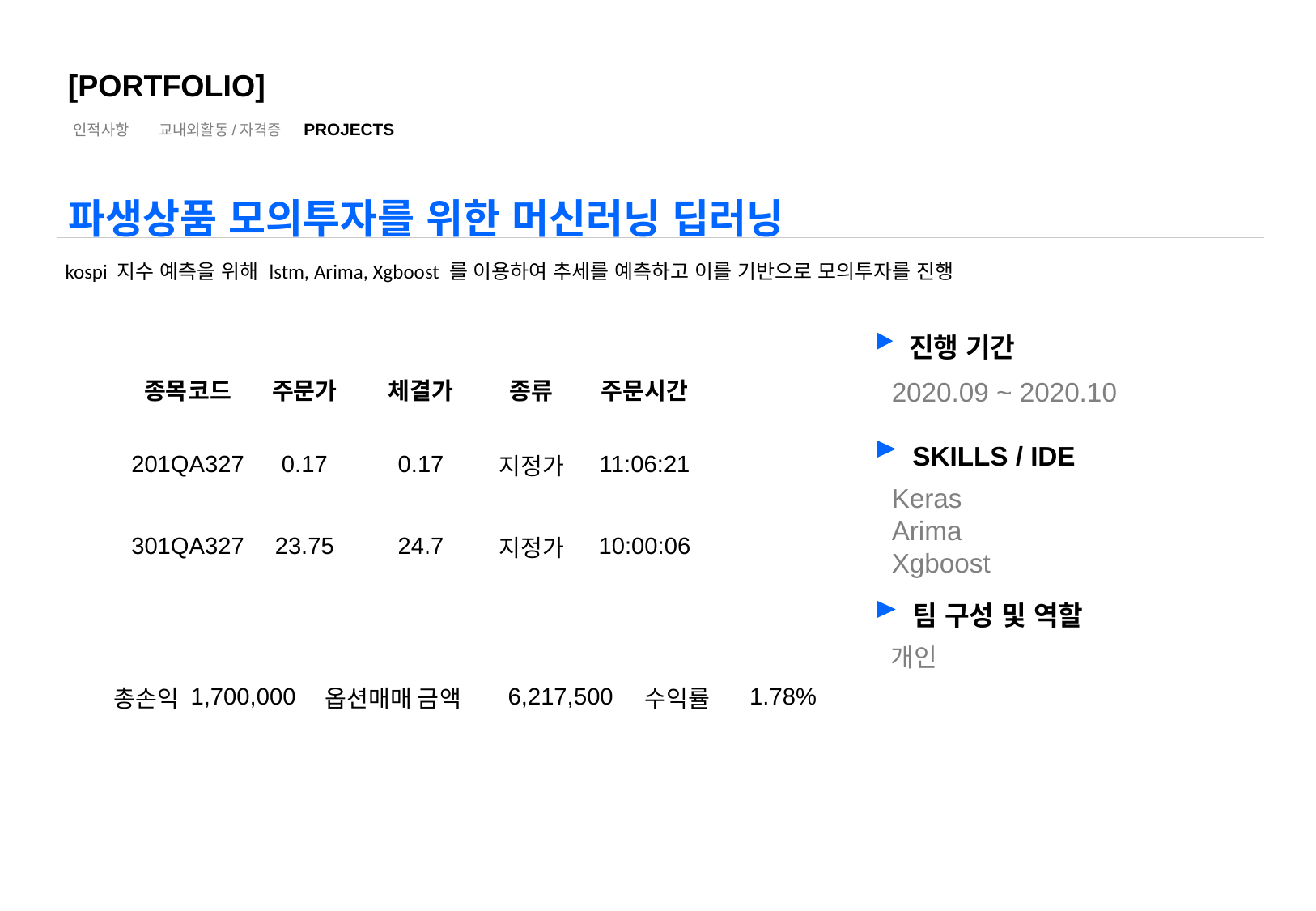

[PORTFOLIO]
PROJECTS
인적사항
교내외활동/자격증
파생상품 모의투자를 위한 머신러닝 딥러닝
kospi 지수 예측을 위해 lstm, Arima, Xgboost 를 이용하여 추세를 예측하고 이를 기반으로 모의투자를 진행
진행 기간

2020.09 ~ 2020.10
| 종목코드 | 주문가 | 체결가 | 종류 | 주문시간 |
| --- | --- | --- | --- | --- |
| 201QA327 | 0.17 | 0.17 | 지정가 | 11:06:21 |
| 301QA327 | 23.75 | 24.7 | 지정가 | 10:00:06 |
SKILLS / IDE

Keras
Arima
Xgboost
팀 구성 및 역할

개인
| 총손익 | 1,700,000 | 옵션매매 금액 | 6,217,500 | 수익률 | 1.78% |
| --- | --- | --- | --- | --- | --- |